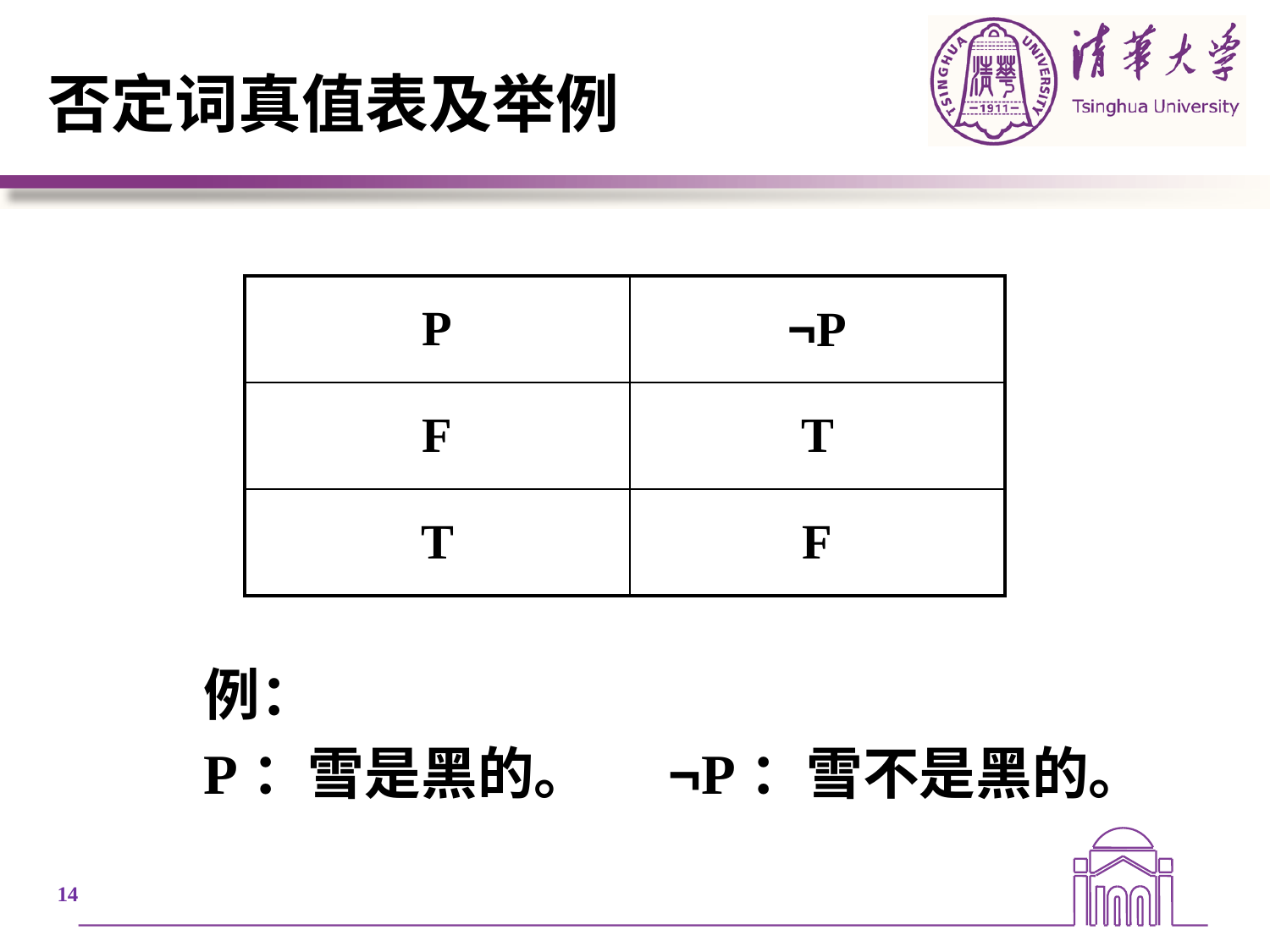

# 否定词真值表及举例
| P | ¬P |
| --- | --- |
| F | T |
| T | F |

例：
P：雪是黑的。     ¬P：雪不是黑的。